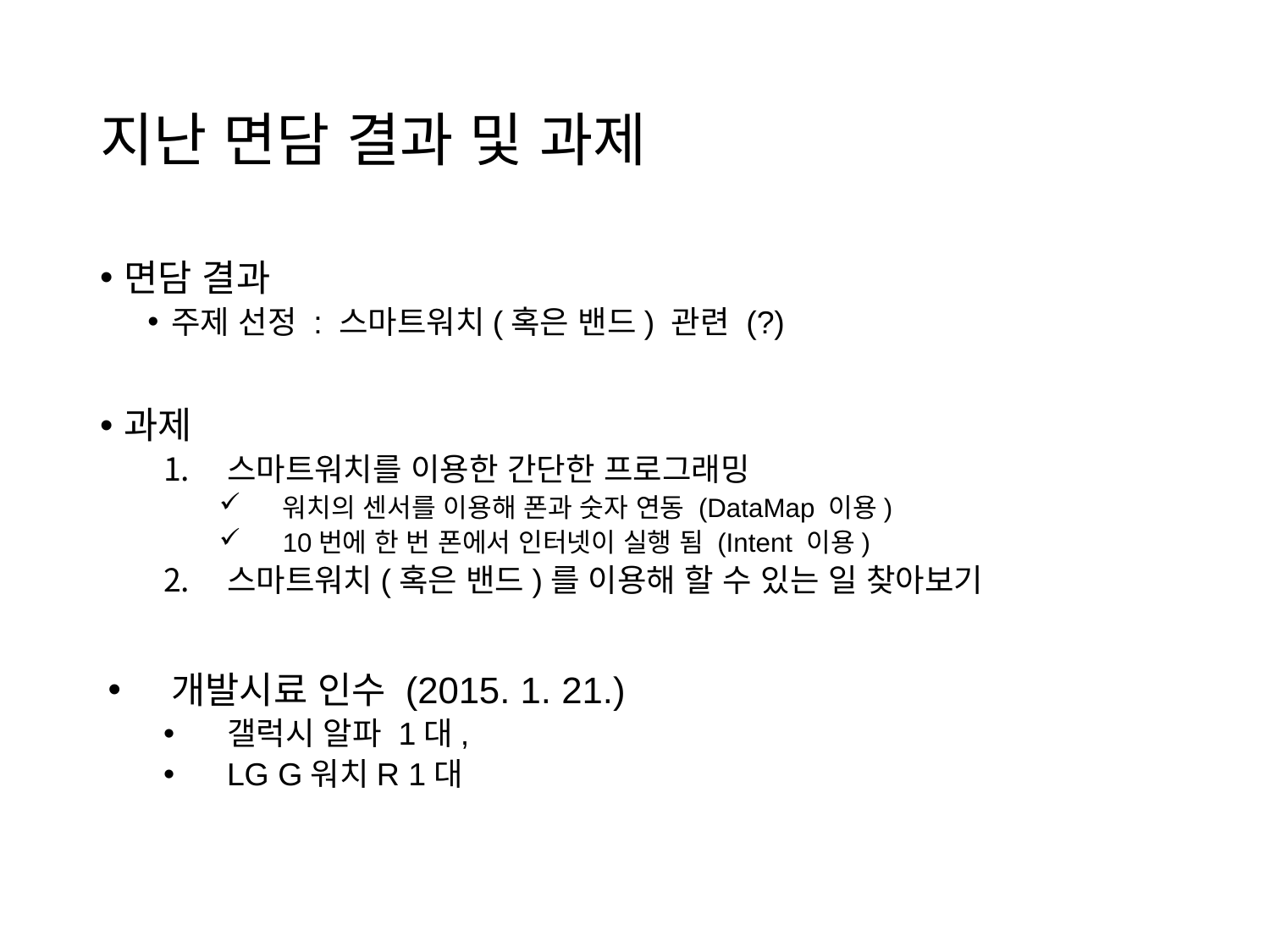

# 지난 면담 결과 및 과제
면담 결과
주제 선정 : 스마트워치(혹은 밴드) 관련 (?)

과제
스마트워치를 이용한 간단한 프로그래밍
워치의 센서를 이용해 폰과 숫자 연동 (DataMap 이용)
10번에 한 번 폰에서 인터넷이 실행 됨 (Intent 이용)
스마트워치(혹은 밴드)를 이용해 할 수 있는 일 찾아보기

개발시료 인수 (2015. 1. 21.)
갤럭시 알파 1대,
LG G워치R 1대